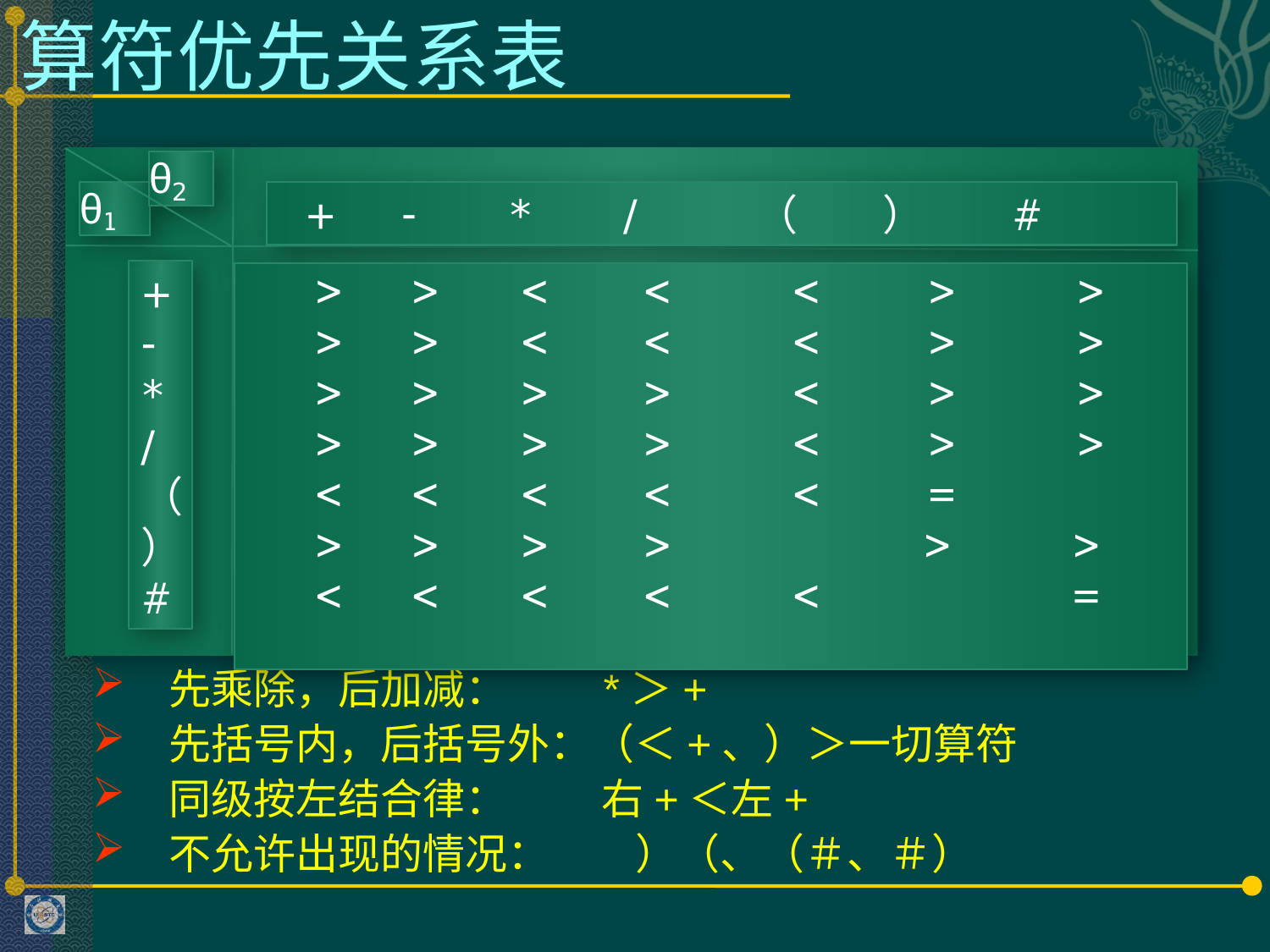

# 算符优先关系表

θ2
  +     -       *       /        （         ）        #
θ1

+
-
*
/
（
）
#
      >     >      <       <         <        >         >
      >     >      <       <         <        >         >
      >     >      >       >         <        >         >
      >     >      >       >         <        >         >
      <     <      <       <         <        =
      >     >      >       >                   >         >
      <     <      <       <         <                   =
  先乘除，后加减：         *＞+
  先括号内，后括号外：（＜+、）＞一切算符
  同级按左结合律：　　 右+＜左+
  不允许出现的情况：         ）（、（＃、＃）